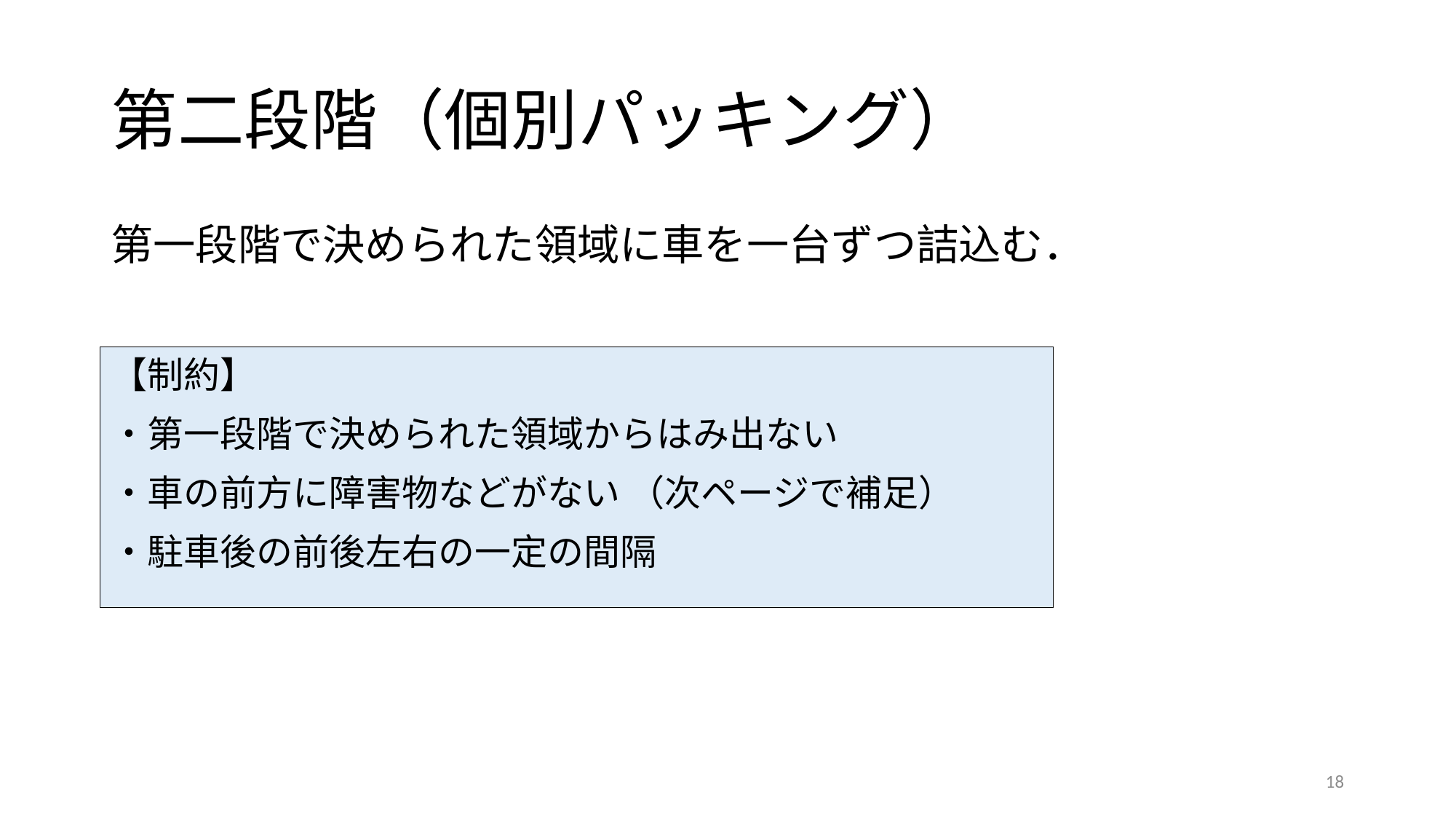

# 第二段階（個別パッキング）
第一段階で決められた領域に車を一台ずつ詰込む．

【制約】
・第一段階で決められた領域からはみ出ない
・車の前方に障害物などがない （次ページで補足）
・駐車後の前後左右の一定の間隔
18